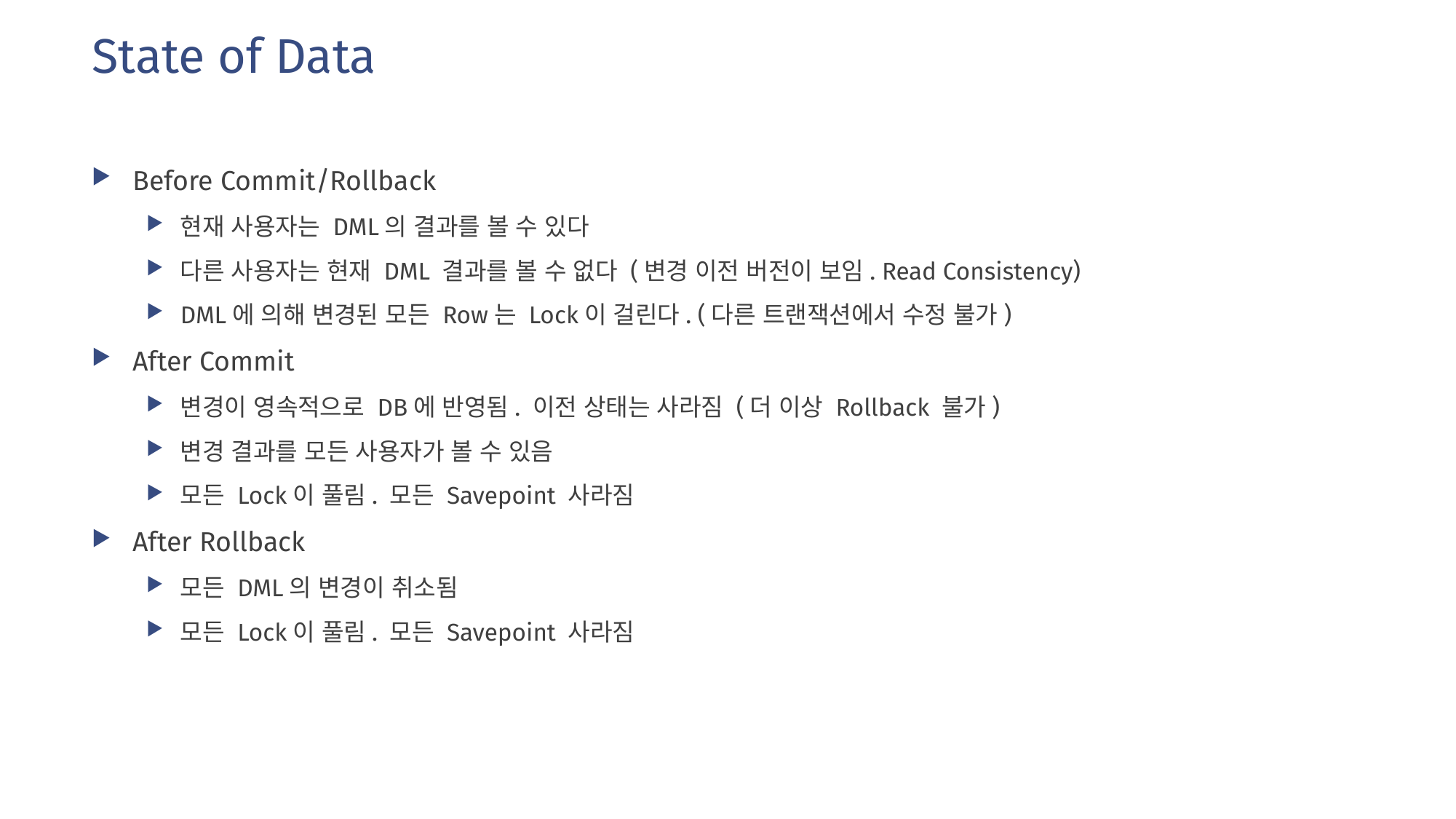

# State of Data
Before Commit/Rollback
현재 사용자는 DML의 결과를 볼 수 있다
다른 사용자는 현재 DML 결과를 볼 수 없다 (변경 이전 버전이 보임. Read Consistency)
DML에 의해 변경된 모든 Row는 Lock이 걸린다. (다른 트랜잭션에서 수정 불가)
After Commit
변경이 영속적으로 DB에 반영됨. 이전 상태는 사라짐 (더 이상 Rollback 불가)
변경 결과를 모든 사용자가 볼 수 있음
모든 Lock이 풀림. 모든 Savepoint 사라짐
After Rollback
모든 DML의 변경이 취소됨
모든 Lock이 풀림. 모든 Savepoint 사라짐